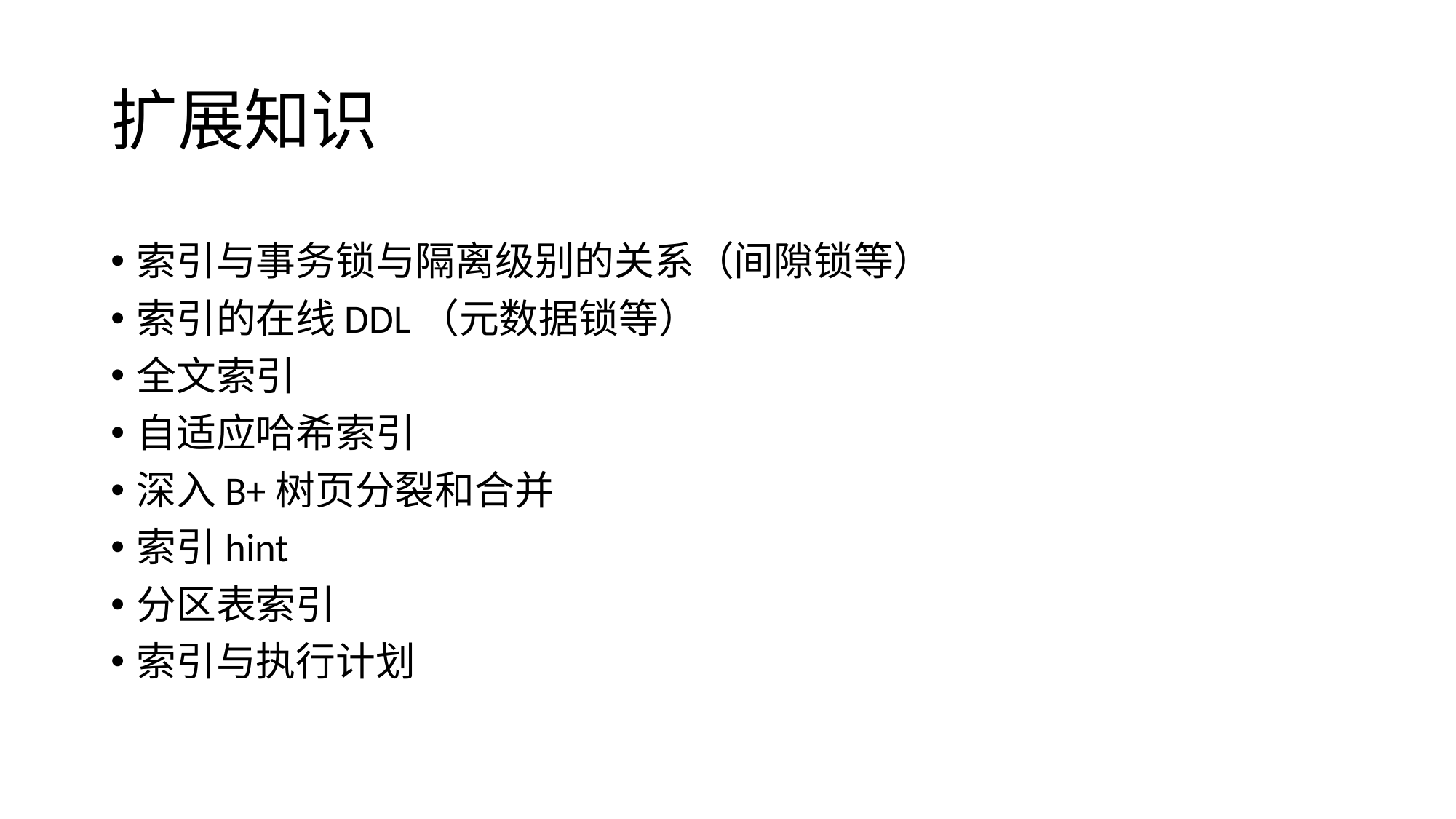

# 扩展知识

索引与事务锁与隔离级别的关系（间隙锁等）
索引的在线DDL（元数据锁等）
全文索引
自适应哈希索引
深入B+树页分裂和合并
索引hint
分区表索引
索引与执行计划